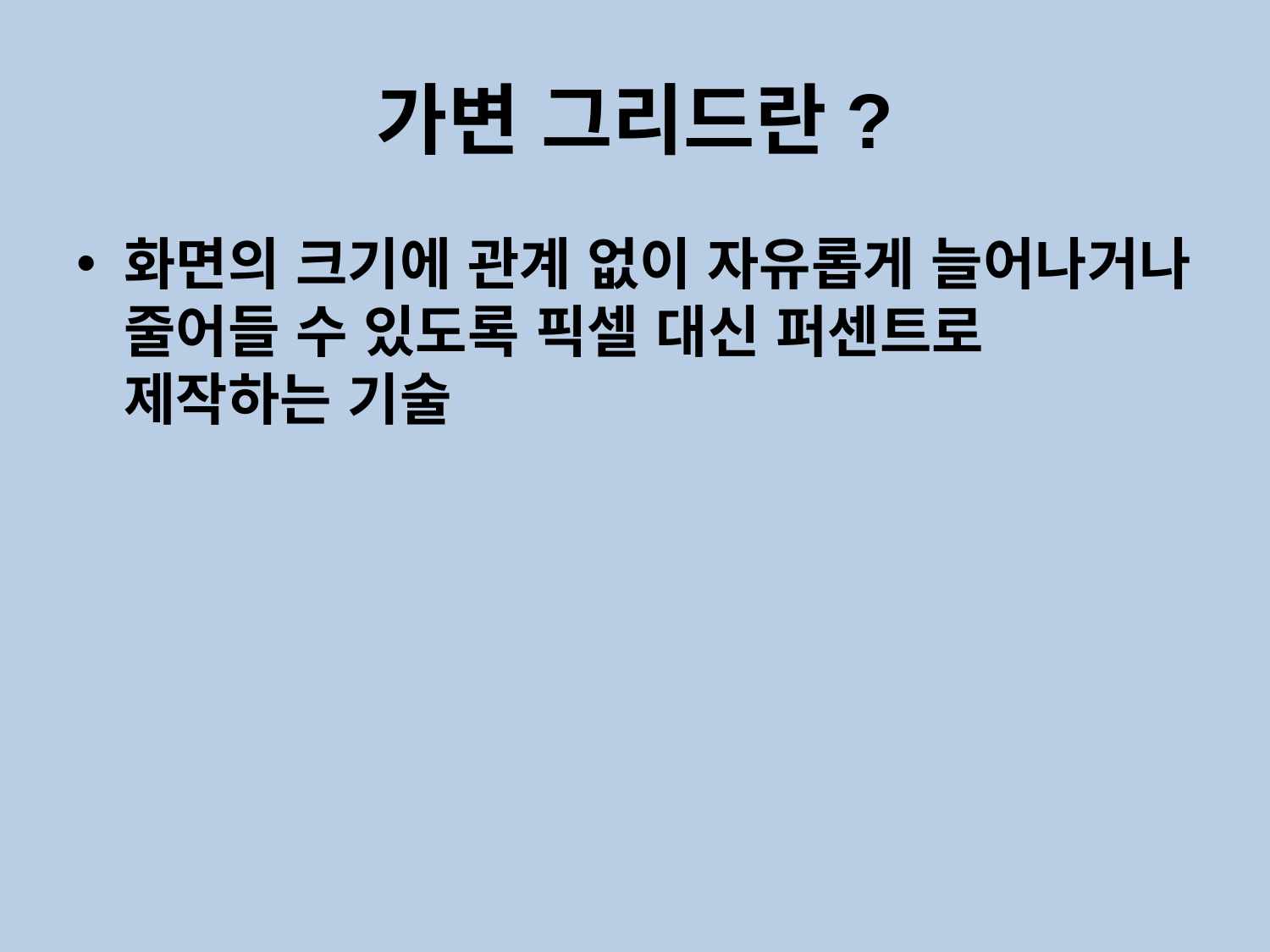

# 가변 그리드란?
화면의 크기에 관계 없이 자유롭게 늘어나거나 줄어들 수 있도록 픽셀 대신 퍼센트로 제작하는 기술